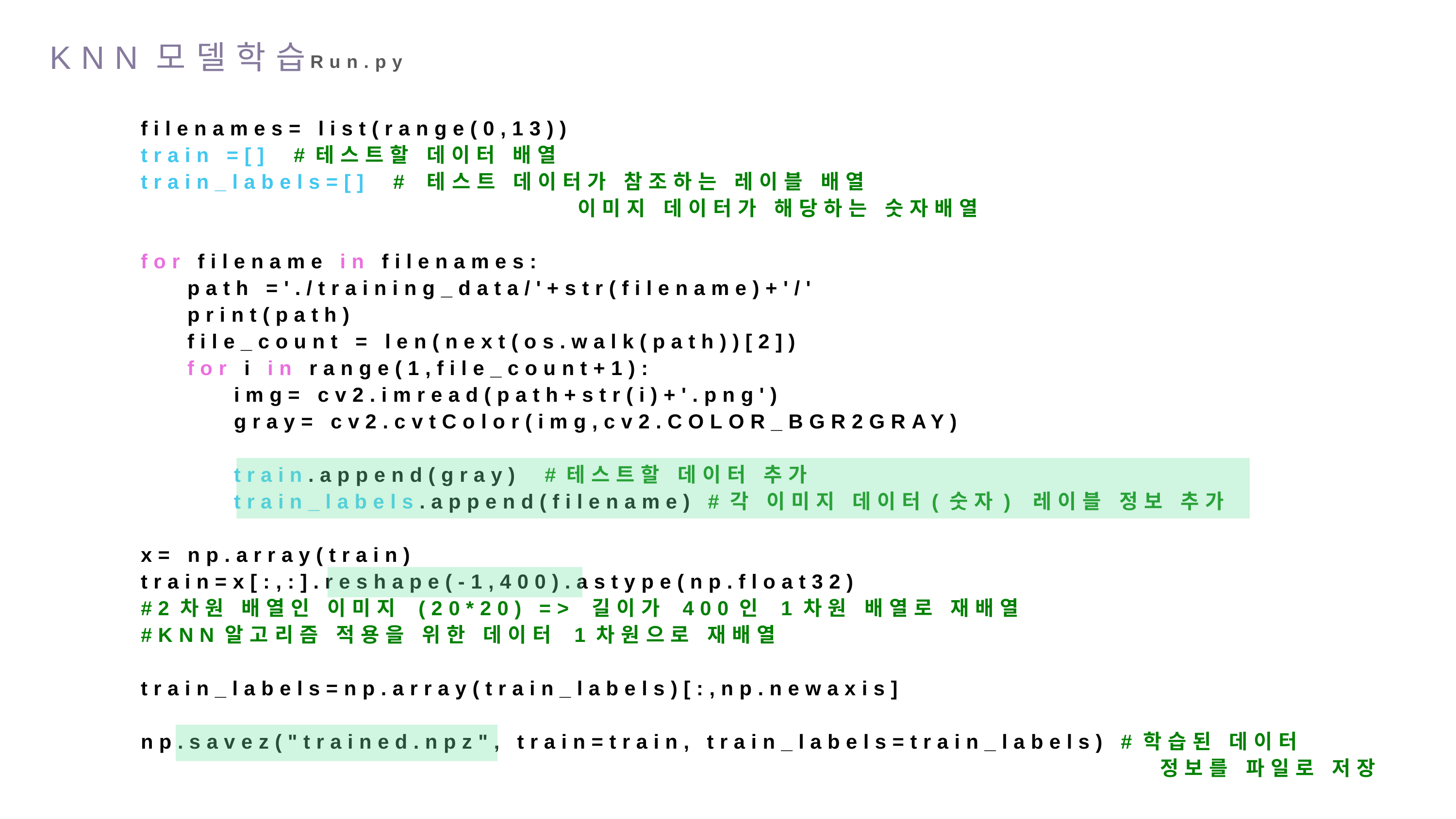

KNN모델학습
Run.py
filenames= list(range(0,13))
train =[]  #테스트할 데이터 배열
train_labels=[]  # 테스트 데이터가 참조하는 레이블 배열
						이미지 데이터가 해당하는 숫자배열

for filename in filenames:
    path ='./training_data/'+str(filename)+'/'
    print(path)
    file_count = len(next(os.walk(path))[2])
    for i in range(1,file_count+1):
        img= cv2.imread(path+str(i)+'.png')
        gray= cv2.cvtColor(img,cv2.COLOR_BGR2GRAY)

        train.append(gray)  #테스트할 데이터 추가
        train_labels.append(filename) #각 이미지 데이터(숫자) 레이블 정보 추가

x= np.array(train)
train=x[:,:].reshape(-1,400).astype(np.float32)
#2차원 배열인 이미지 (20*20) => 길이가 400인 1차원 배열로 재배열
#KNN알고리즘 적용을 위한 데이터 1차원으로 재배열

train_labels=np.array(train_labels)[:,np.newaxis]

np.savez("trained.npz", train=train, train_labels=train_labels) #학습된 데이터 															정보를 파일로 저장